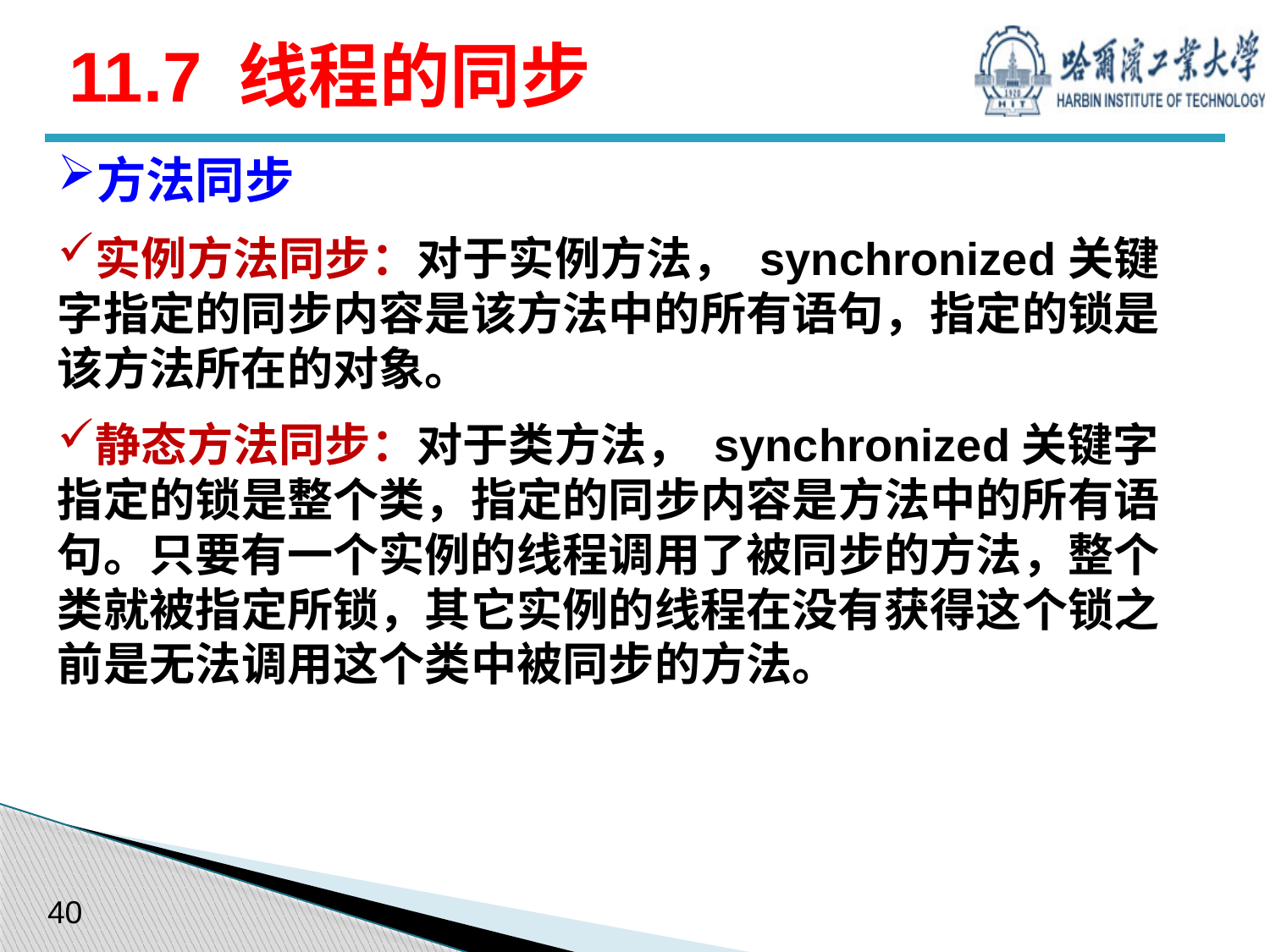

# 11.7 线程的同步
方法同步
实例方法同步：对于实例方法， synchronized关键字指定的同步内容是该方法中的所有语句，指定的锁是该方法所在的对象。
静态方法同步：对于类方法， synchronized关键字指定的锁是整个类，指定的同步内容是方法中的所有语句。只要有一个实例的线程调用了被同步的方法，整个类就被指定所锁，其它实例的线程在没有获得这个锁之前是无法调用这个类中被同步的方法。